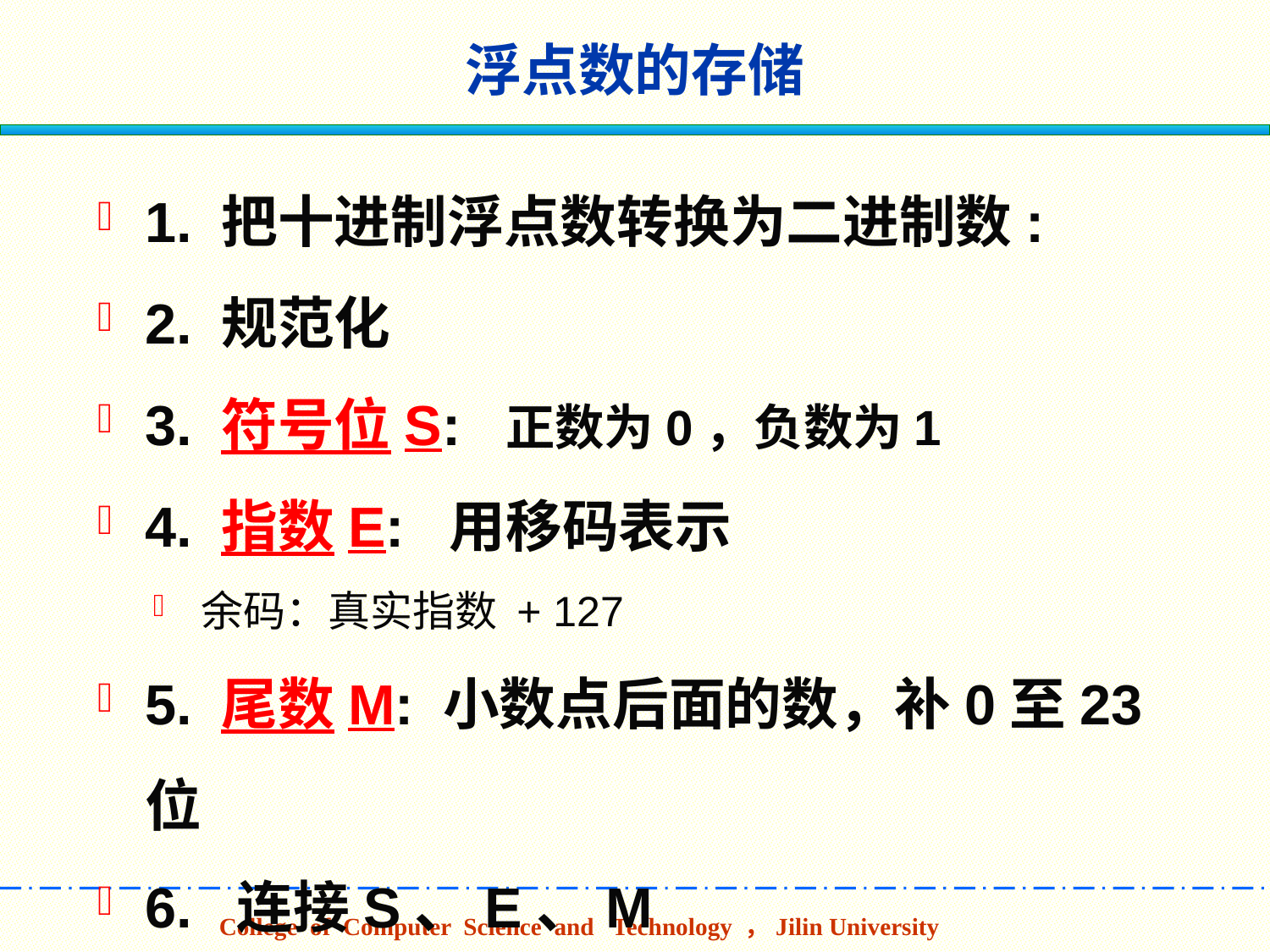

# 浮点数的存储
1. 把十进制浮点数转换为二进制数:
2. 规范化
3. 符号位S:  正数为0，负数为1
4. 指数E:  用移码表示
余码：真实指数 + 127
5. 尾数M: 小数点后面的数，补0至23位
6.  连接S、E、M